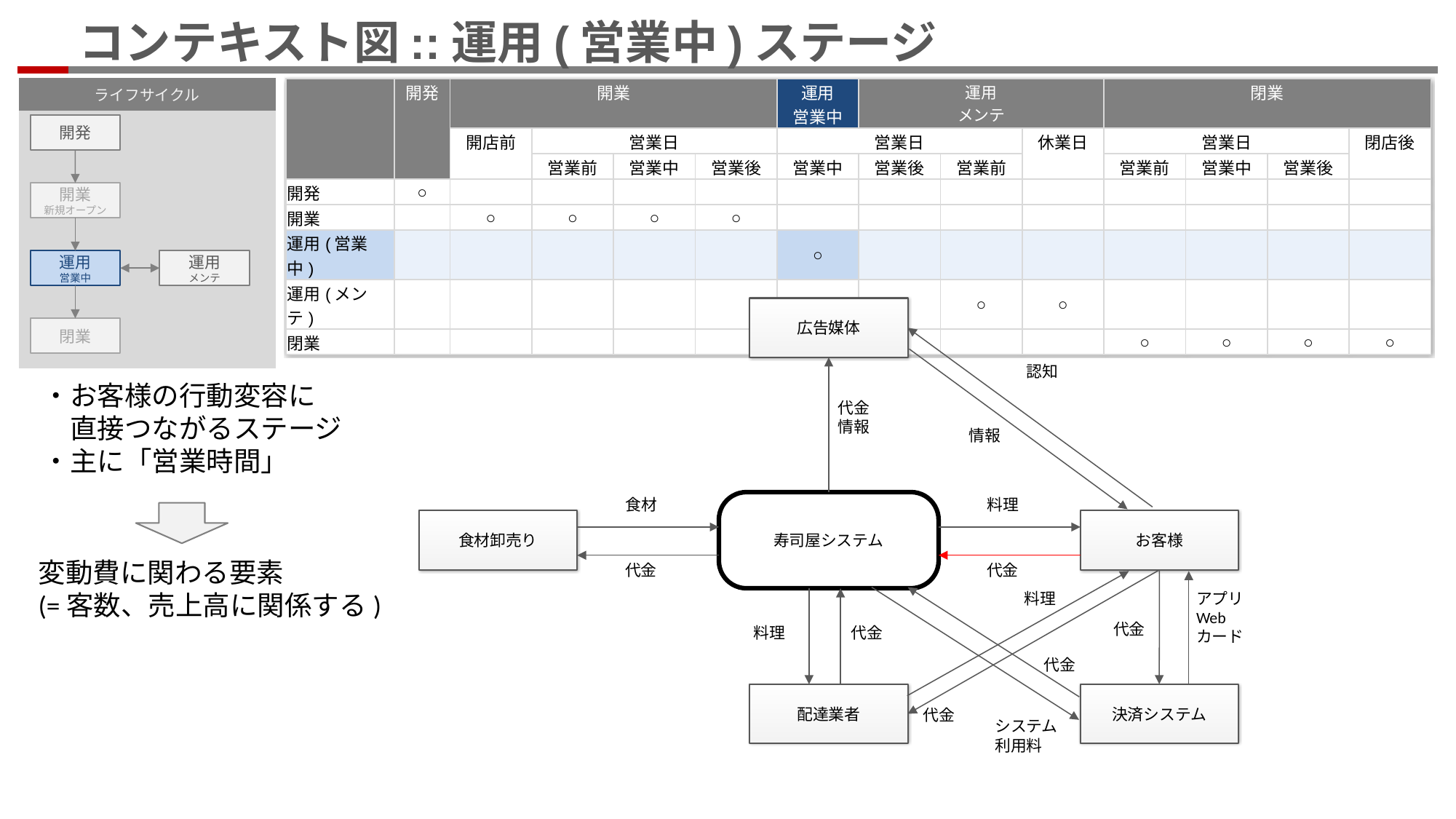

# コンテキスト図::運用(営業中)ステージ
| ライフサイクル |
| --- |
|  |
|  | 開発 | 開業 |  |  |  | 運用 営業中 | 運用 メンテ |  |  | 閉業 |  |  |  |
| --- | --- | --- | --- | --- | --- | --- | --- | --- | --- | --- | --- | --- | --- |
|  |  | 開店前 | 営業日 |  |  | 営業日 |  |  | 休業日 | 営業日 |  |  | 閉店後 |
|  |  |  | 営業前 | 営業中 | 営業後 | 営業中 | 営業後 | 営業前 |  | 営業前 | 営業中 | 営業後 |  |
| 開発 | ○ |  |  |  |  |  |  |  |  |  |  |  |  |
| 開業 |  | ○ | ○ | ○ | ○ |  |  |  |  |  |  |  |  |
| 運用(営業中) |  |  |  |  |  | ○ |  |  |  |  |  |  |  |
| 運用(メンテ) |  |  |  |  |  |  | ○ | ○ | ○ |  |  |  |  |
| 閉業 |  |  |  |  |  |  |  |  |  | ○ | ○ | ○ | ○ |
開発
開業
新規オープン
運用
営業中
運用
メンテ
広告媒体
閉業
認知
・お客様の行動変容に
　直接つながるステージ
・主に「営業時間」
代金
情報
情報
食材
料理
寿司屋システム

食材卸売り
お客様
変動費に関わる要素
(=客数、売上高に関係する)
代金
代金
料理
アプリ
Web
カード
代金
料理
代金
代金
配達業者
決済システム
代金
システム
利用料